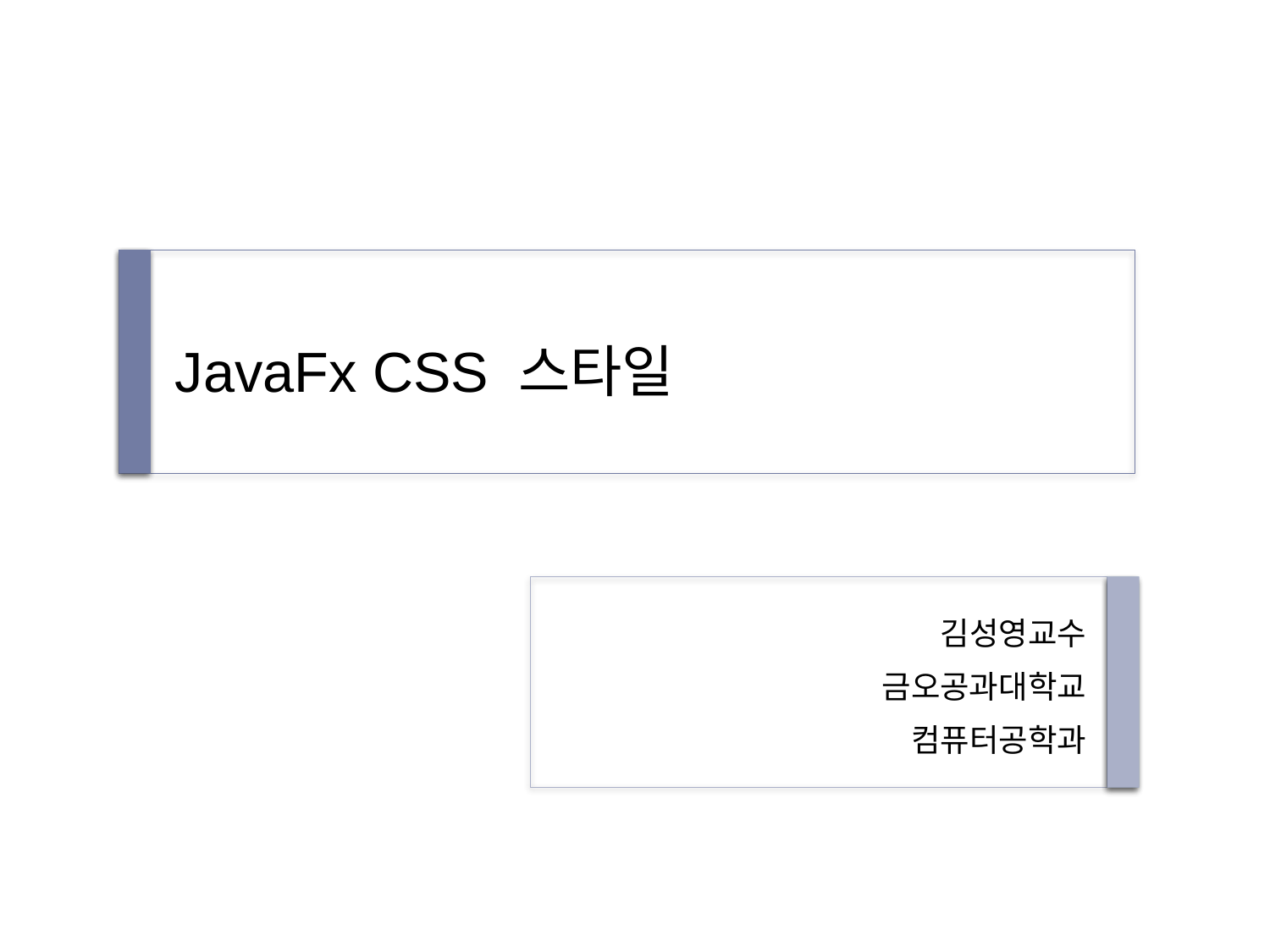

# JavaFx CSS 스타일
김성영교수
금오공과대학교
컴퓨터공학과